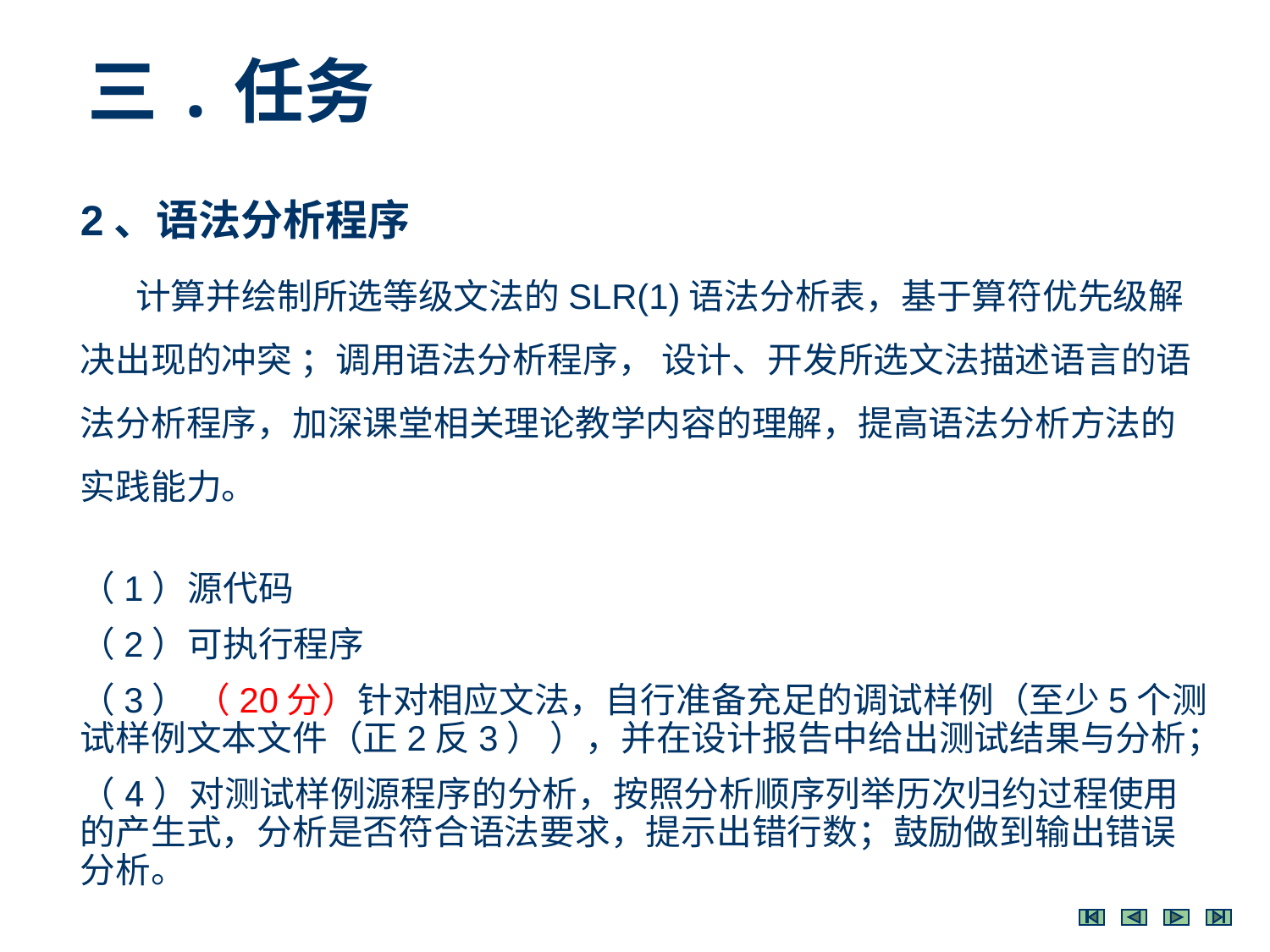

三.任务
2、语法分析程序
      计算并绘制所选等级文法的SLR(1)语法分析表，基于算符优先级解决出现的冲突 ；调用语法分析程序， 设计、开发所选文法描述语言的语法分析程序，加深课堂相关理论教学内容的理解，提高语法分析方法的实践能力。

（1）源代码
（2）可执行程序
（3） （20分）针对相应文法，自行准备充足的调试样例（至少5个测试样例文本文件（正2反3） ），并在设计报告中给出测试结果与分析；
（4）对测试样例源程序的分析，按照分析顺序列举历次归约过程使用的产生式，分析是否符合语法要求，提示出错行数；鼓励做到输出错误分析。